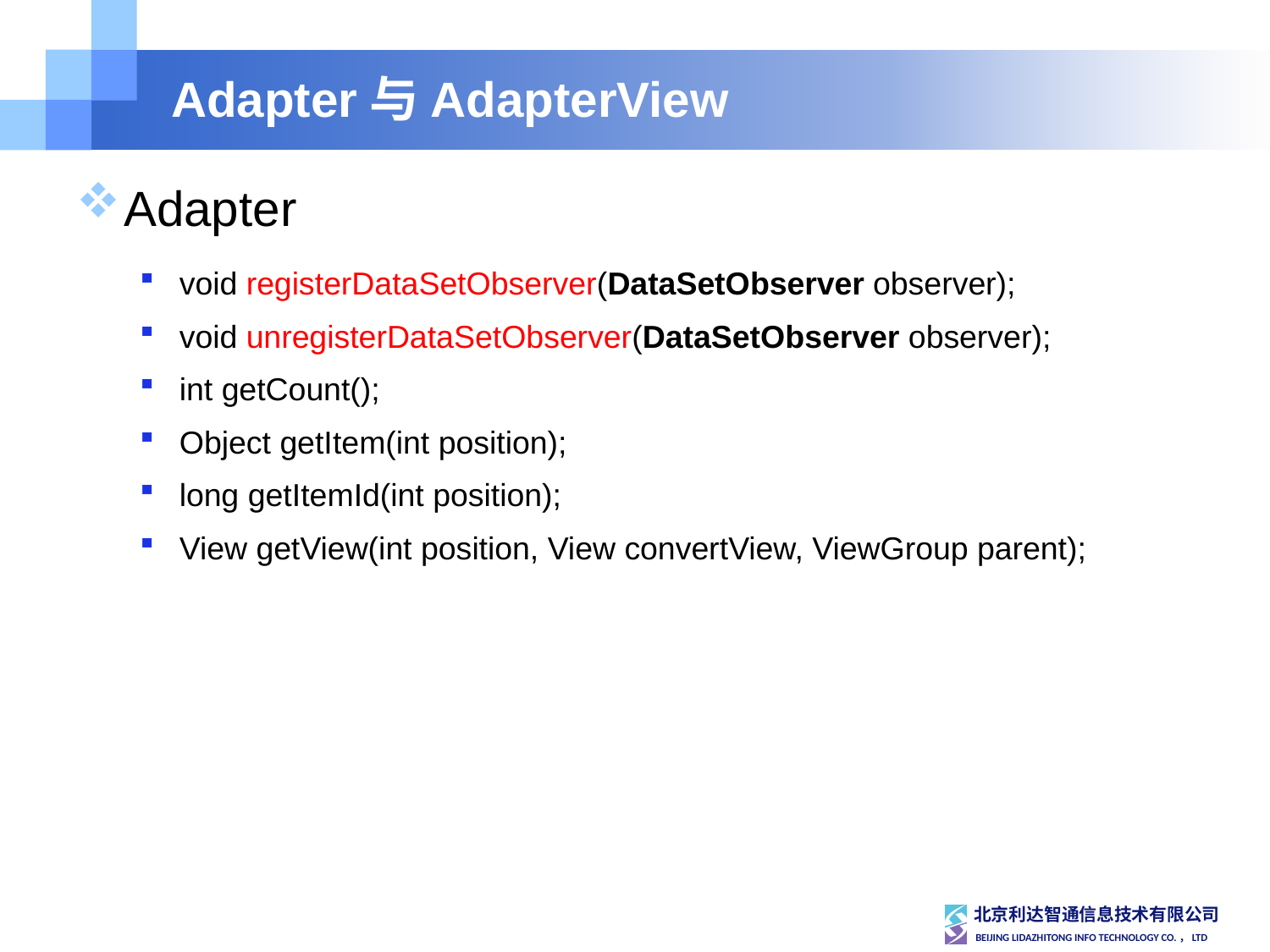

# Adapter与AdapterView
Adapter
void registerDataSetObserver(DataSetObserver observer);
void unregisterDataSetObserver(DataSetObserver observer);
int getCount();
Object getItem(int position);
long getItemId(int position);
View getView(int position, View convertView, ViewGroup parent);